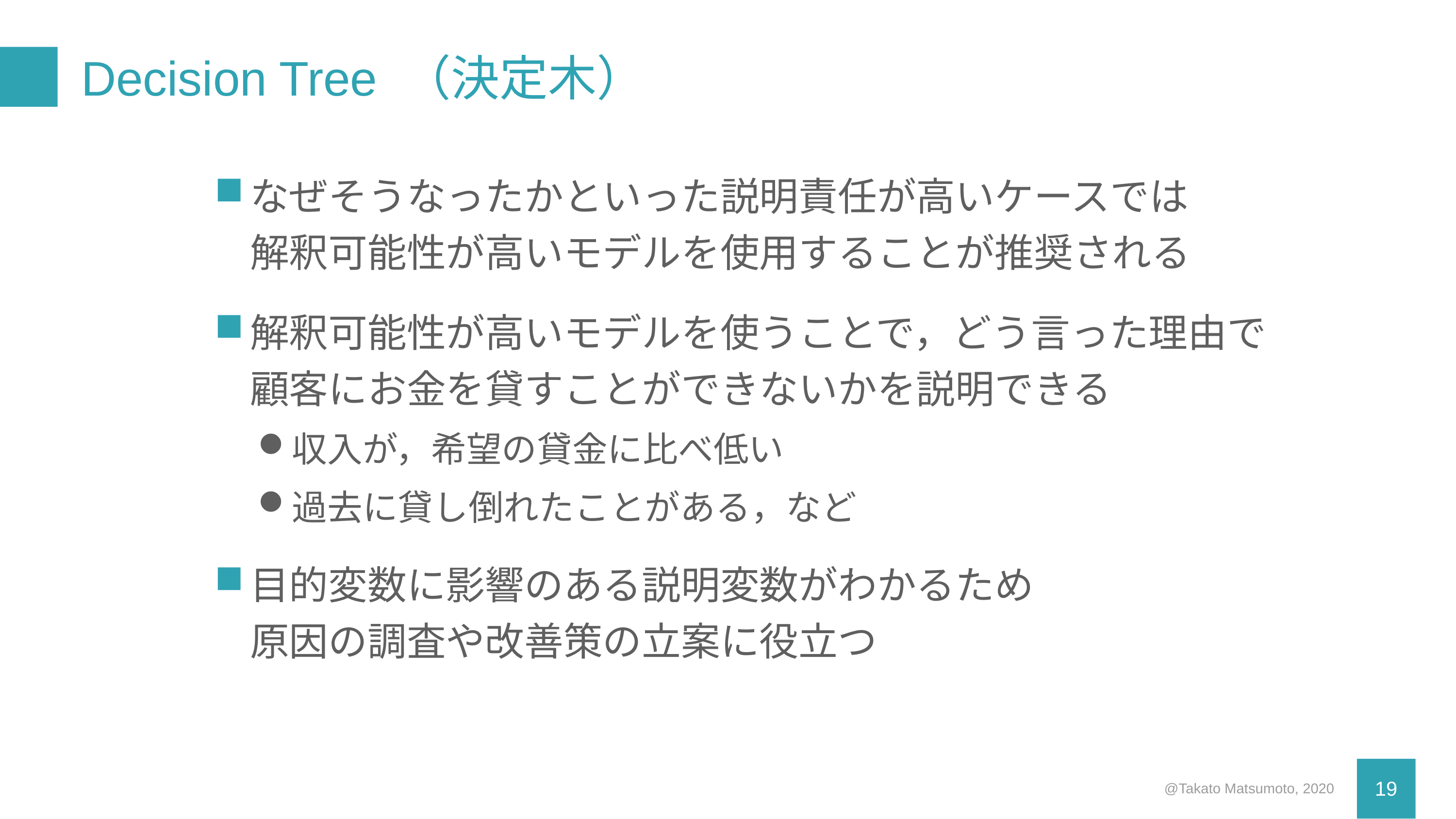

# Decision Tree （決定木）

なぜそうなったかといった説明責任が高いケースでは
解釈可能性が高いモデルを使用することが推奨される
解釈可能性が高いモデルを使うことで，どう言った理由で
顧客にお金を貸すことができないかを説明できる
収入が，希望の貸金に比べ低い
過去に貸し倒れたことがある，など
目的変数に影響のある説明変数がわかるため
原因の調査や改善策の立案に役立つ

@Takato Matsumoto, 2020
19